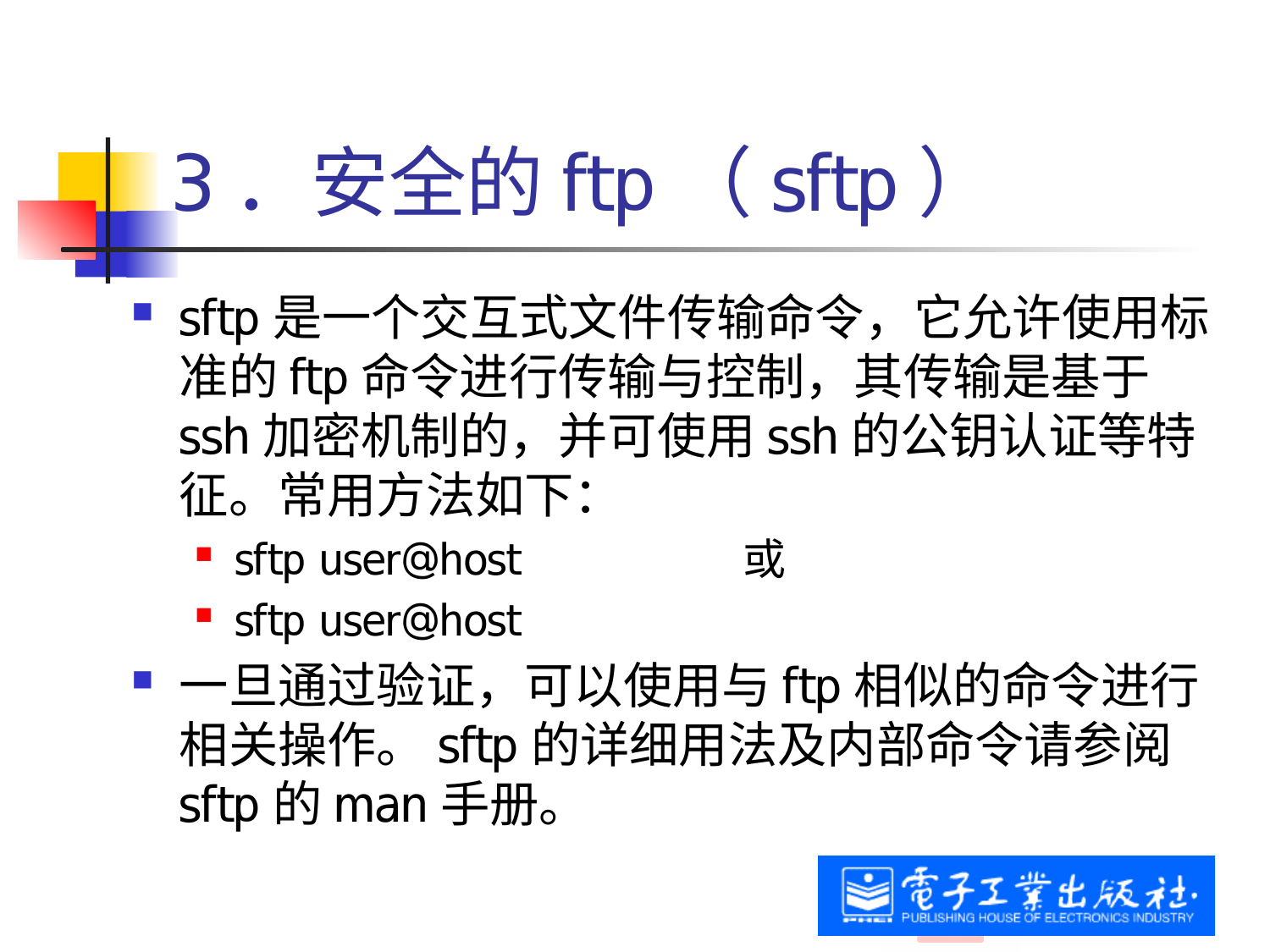

# 3．安全的ftp（sftp）
sftp是一个交互式文件传输命令，它允许使用标准的ftp命令进行传输与控制，其传输是基于ssh加密机制的，并可使用ssh的公钥认证等特征。常用方法如下：
sftp user@host 		或
sftp user@host
一旦通过验证，可以使用与ftp相似的命令进行相关操作。sftp的详细用法及内部命令请参阅sftp的man手册。